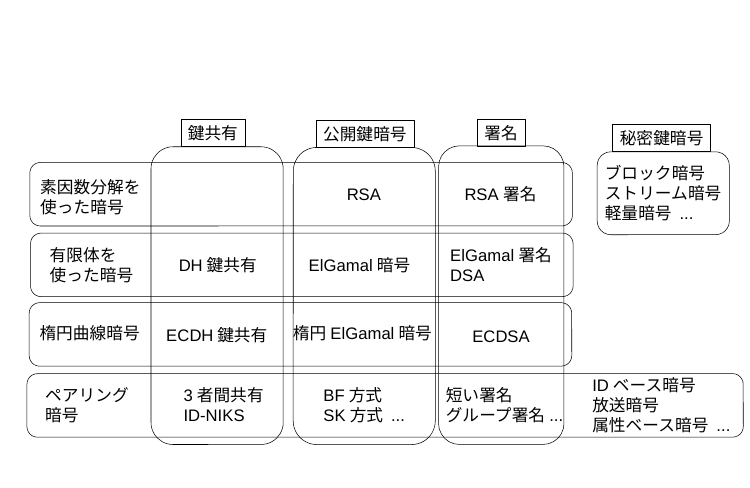

署名
鍵共有
公開鍵暗号
秘密鍵暗号

ブロック暗号
ストリーム暗号
軽量暗号 ...

素因数分解を
使った暗号
RSA
RSA署名

有限体を
使った暗号
ElGamal署名
DSA
DH鍵共有
ElGamal暗号

楕円曲線暗号
楕円ElGamal暗号
ECDH鍵共有
ECDSA
IDベース暗号
放送暗号
属性ベース暗号 ...

BF方式
SK方式 ...
3者間共有
ID-NIKS
短い署名
グループ署名...
ペアリング
暗号